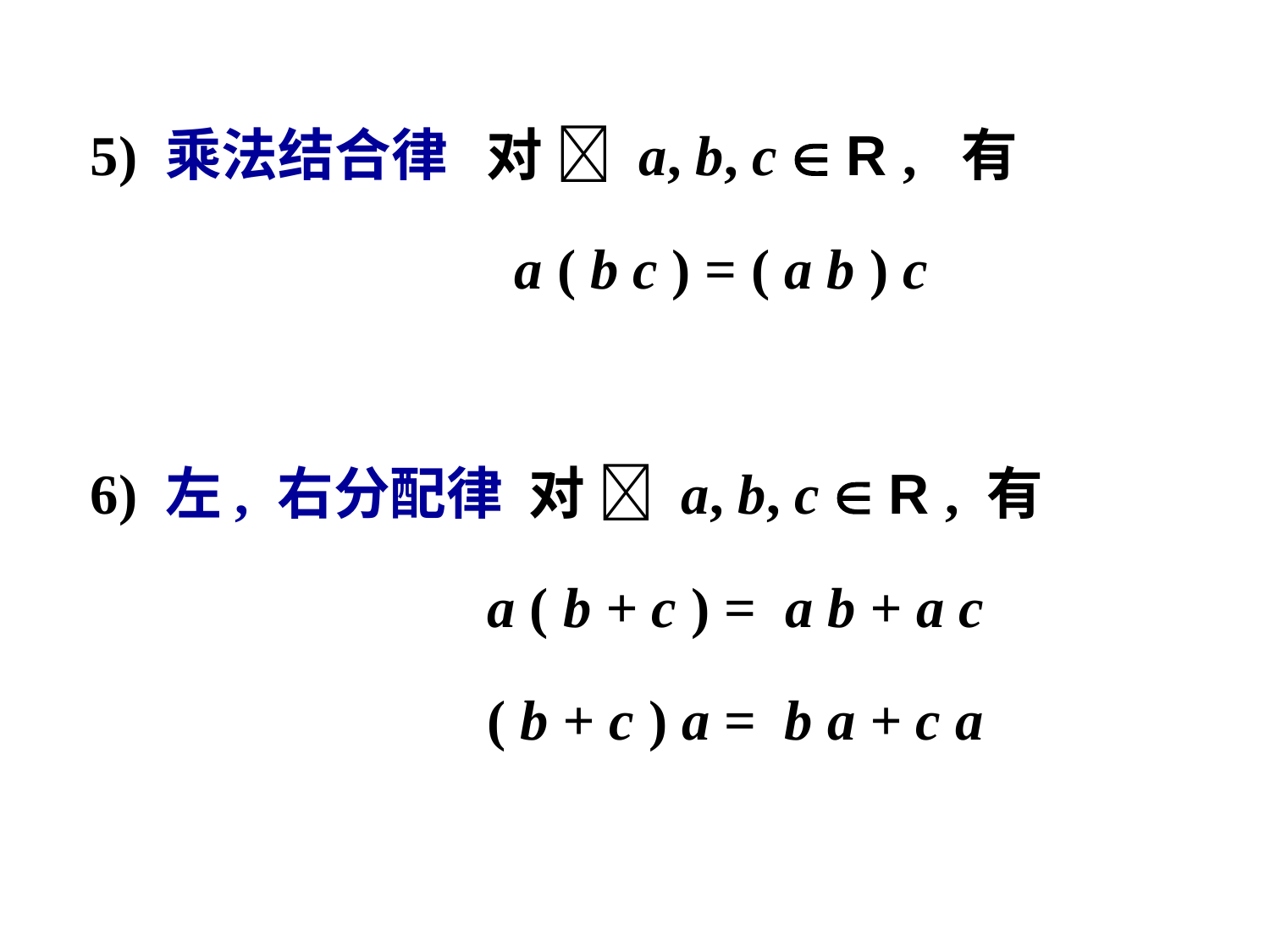

5) 乘法结合律   对 ∀ a, b, c ∈ R ,  有
                            a ( b c ) = ( a b ) c

 6) 左, 右分配律  对 ∀ a, b, c ∈ R , 有
                             a ( b + c ) =  a b + a c
                             ( b + c ) a =  b a + c a